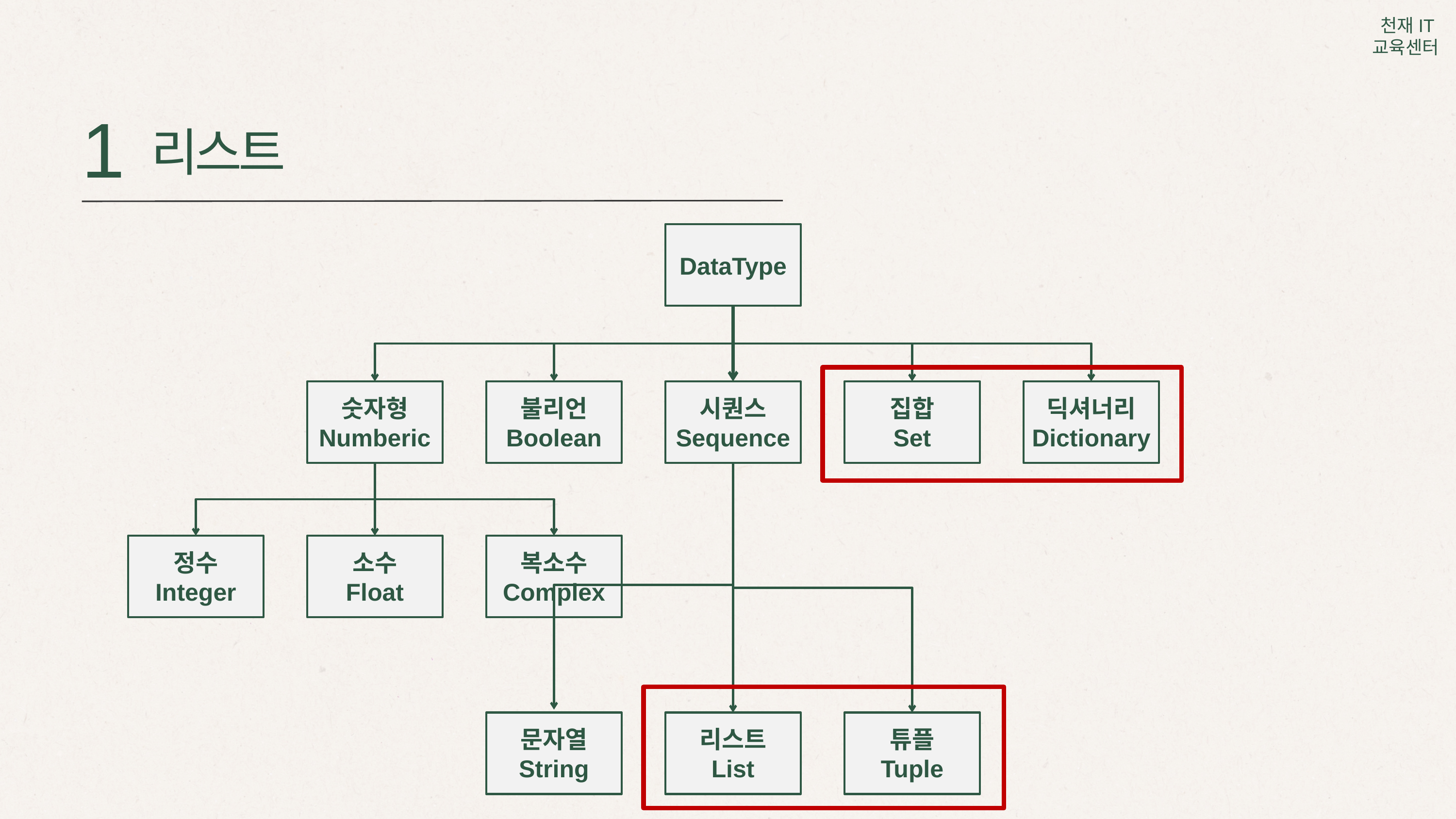

1
리스트

DataType

숫자형
Numberic
불리언
Boolean
시퀀스
Sequence
집합
Set
딕셔너리
Dictionary
정수
Integer
소수
Float
복소수
Complex

문자열
String
리스트
List
튜플
Tuple